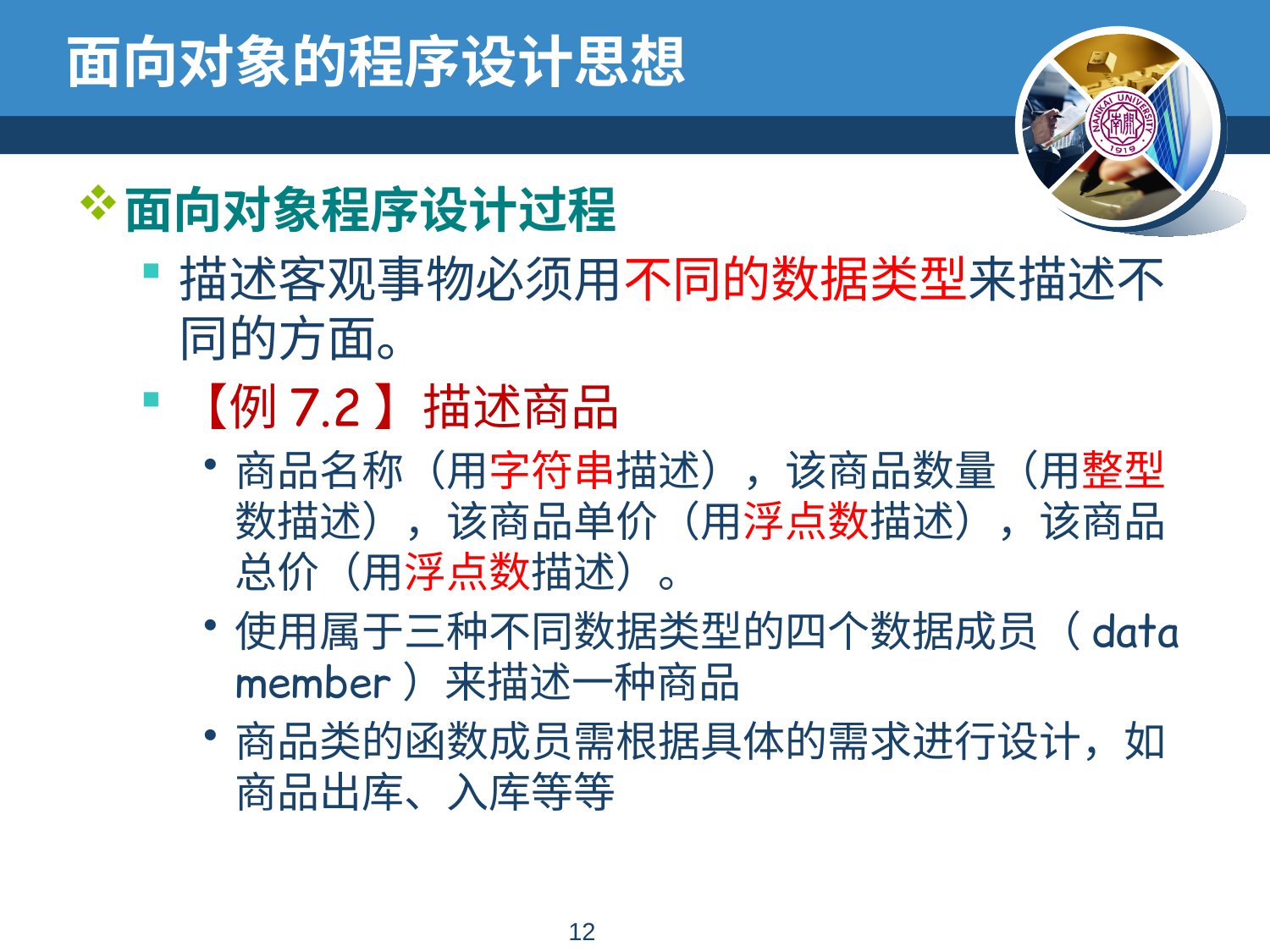

# 面向对象的程序设计思想
面向对象程序设计过程
描述客观事物必须用不同的数据类型来描述不同的方面。
【例7.2】描述商品
商品名称（用字符串描述），该商品数量（用整型数描述），该商品单价（用浮点数描述），该商品总价（用浮点数描述）。
使用属于三种不同数据类型的四个数据成员（data member）来描述一种商品
商品类的函数成员需根据具体的需求进行设计，如商品出库、入库等等
12